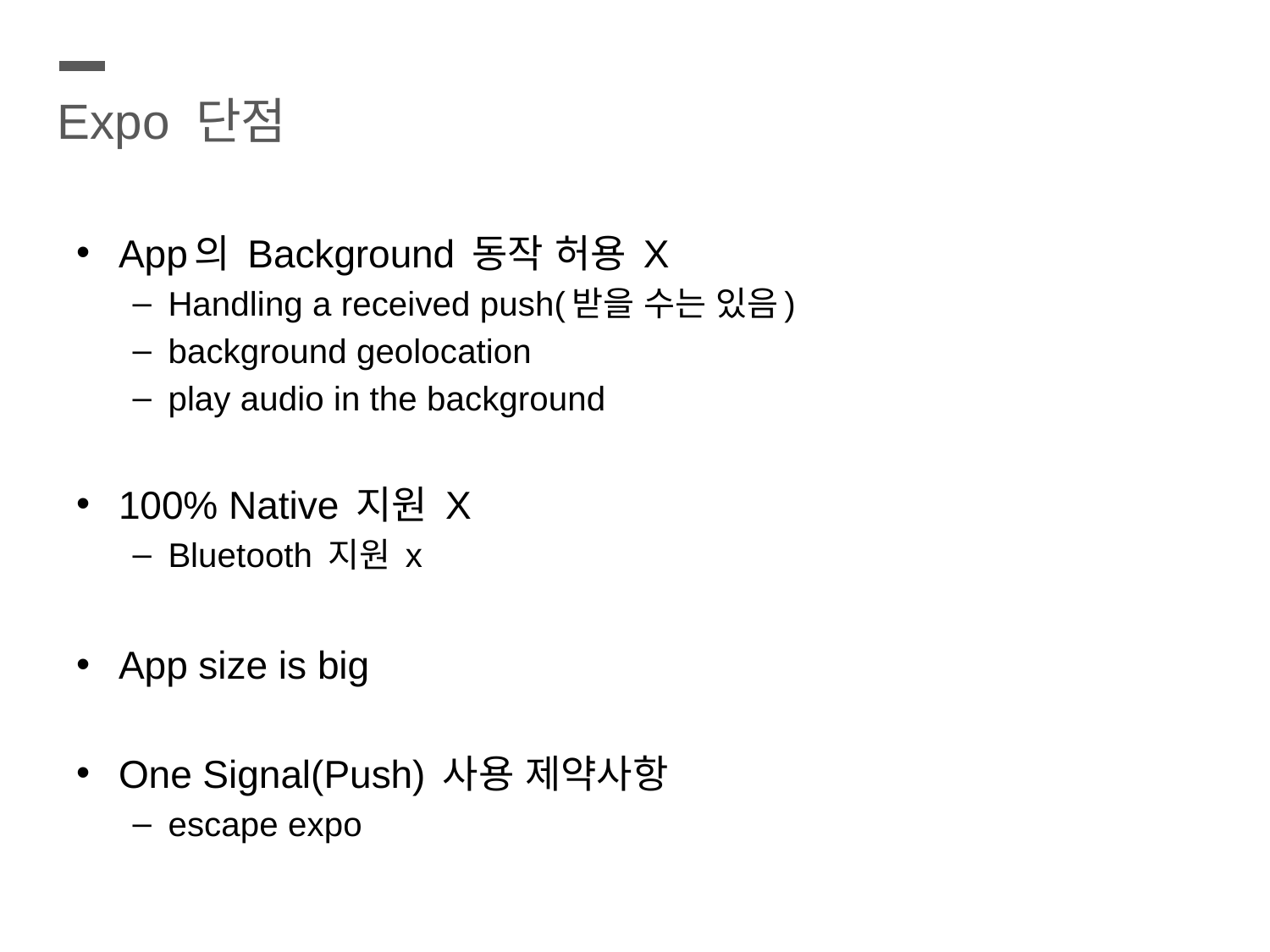

Expo 단점
App의 Background 동작 허용 X
Handling a received push(받을 수는 있음)
background geolocation
play audio in the background

100% Native 지원 X
Bluetooth 지원 x

App size is big

One Signal(Push) 사용 제약사항
escape expo